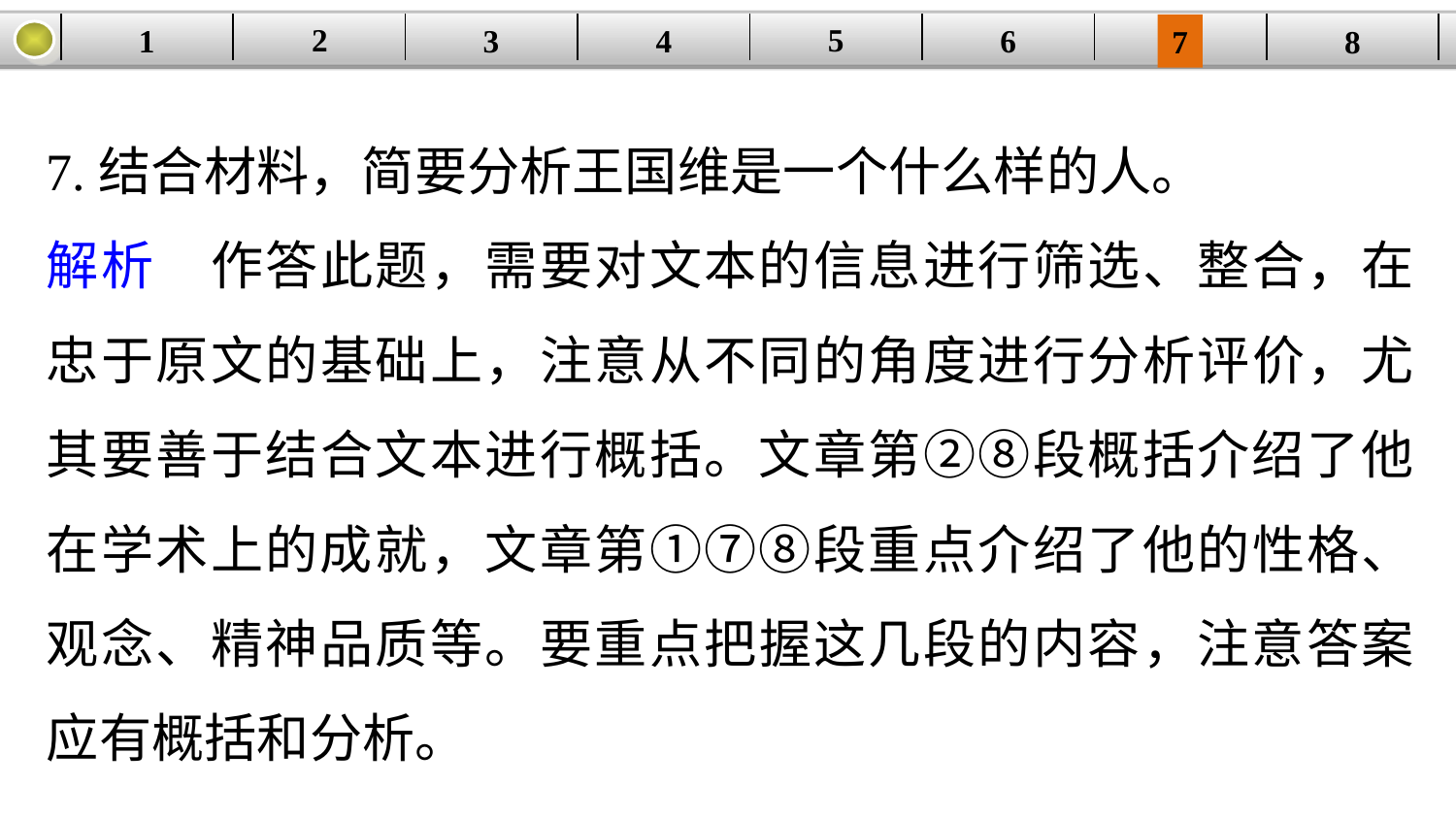

5
2
1
4
6
|  |  |  |  |  |  |  |  |
| --- | --- | --- | --- | --- | --- | --- | --- |
3
8
7

7.结合材料，简要分析王国维是一个什么样的人。
解析　作答此题，需要对文本的信息进行筛选、整合，在忠于原文的基础上，注意从不同的角度进行分析评价，尤其要善于结合文本进行概括。文章第②⑧段概括介绍了他在学术上的成就，文章第①⑦⑧段重点介绍了他的性格、观念、精神品质等。要重点把握这几段的内容，注意答案应有概括和分析。